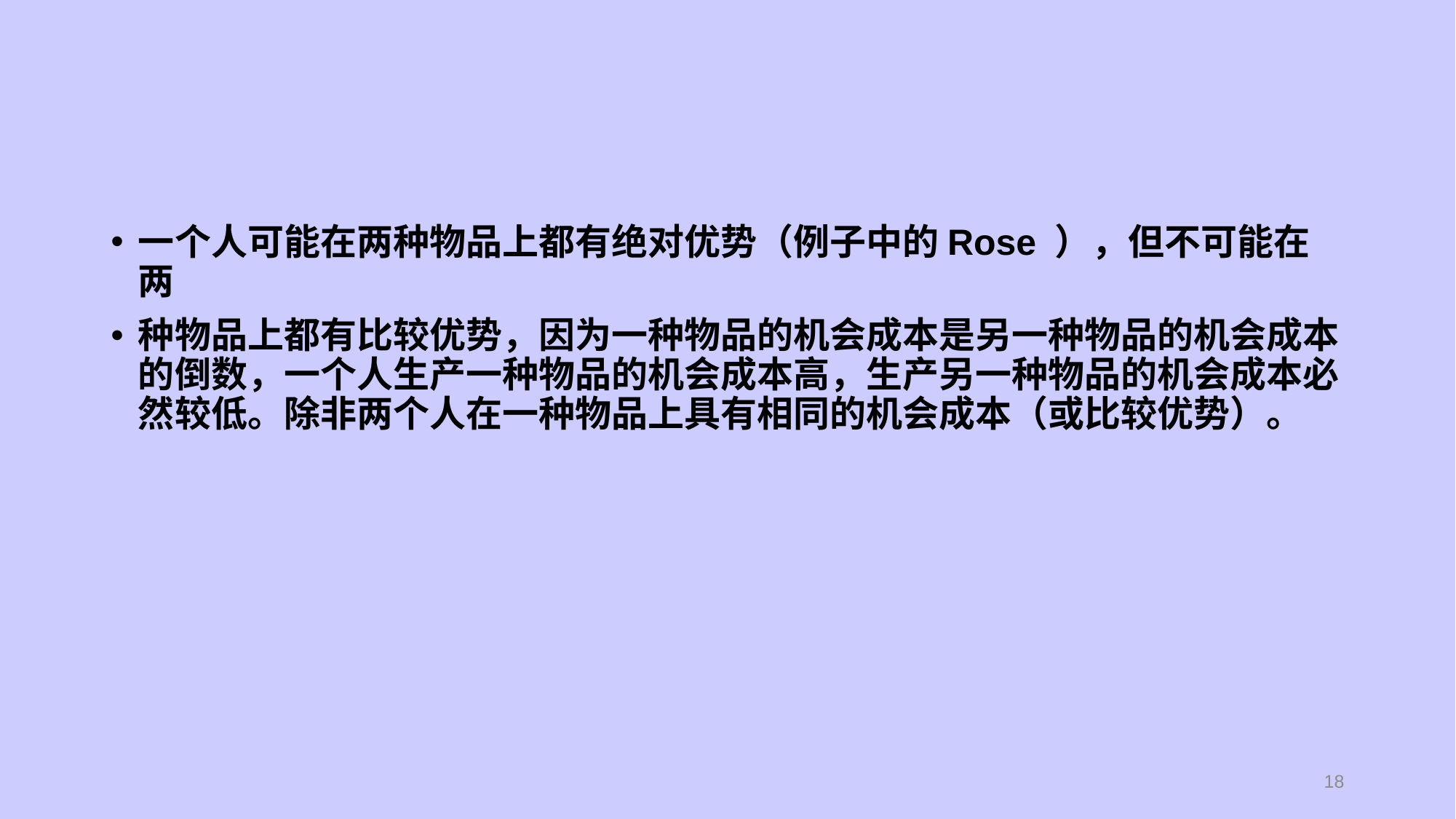

#
一个人可能在两种物品上都有绝对优势（例子中的Rose ），但不可能在两
种物品上都有比较优势，因为一种物品的机会成本是另一种物品的机会成本的倒数，一个人生产一种物品的机会成本高，生产另一种物品的机会成本必然较低。除非两个人在一种物品上具有相同的机会成本（或比较优势）。

18